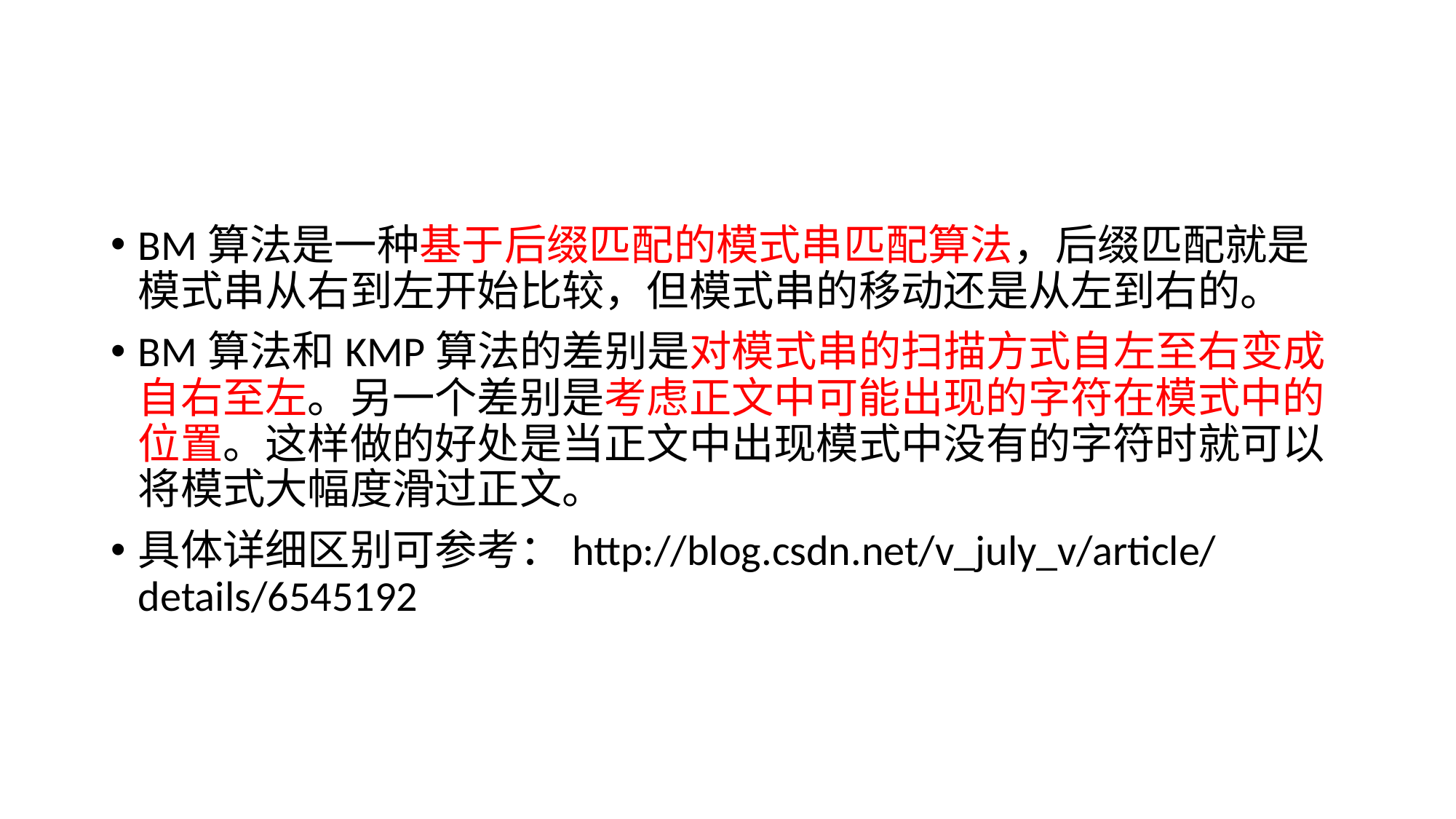

#
BM算法是一种基于后缀匹配的模式串匹配算法，后缀匹配就是模式串从右到左开始比较，但模式串的移动还是从左到右的。
BM算法和KMP算法的差别是对模式串的扫描方式自左至右变成自右至左。另一个差别是考虑正文中可能出现的字符在模式中的位置。这样做的好处是当正文中出现模式中没有的字符时就可以将模式大幅度滑过正文。
具体详细区别可参考：http://blog.csdn.net/v_july_v/article/details/6545192